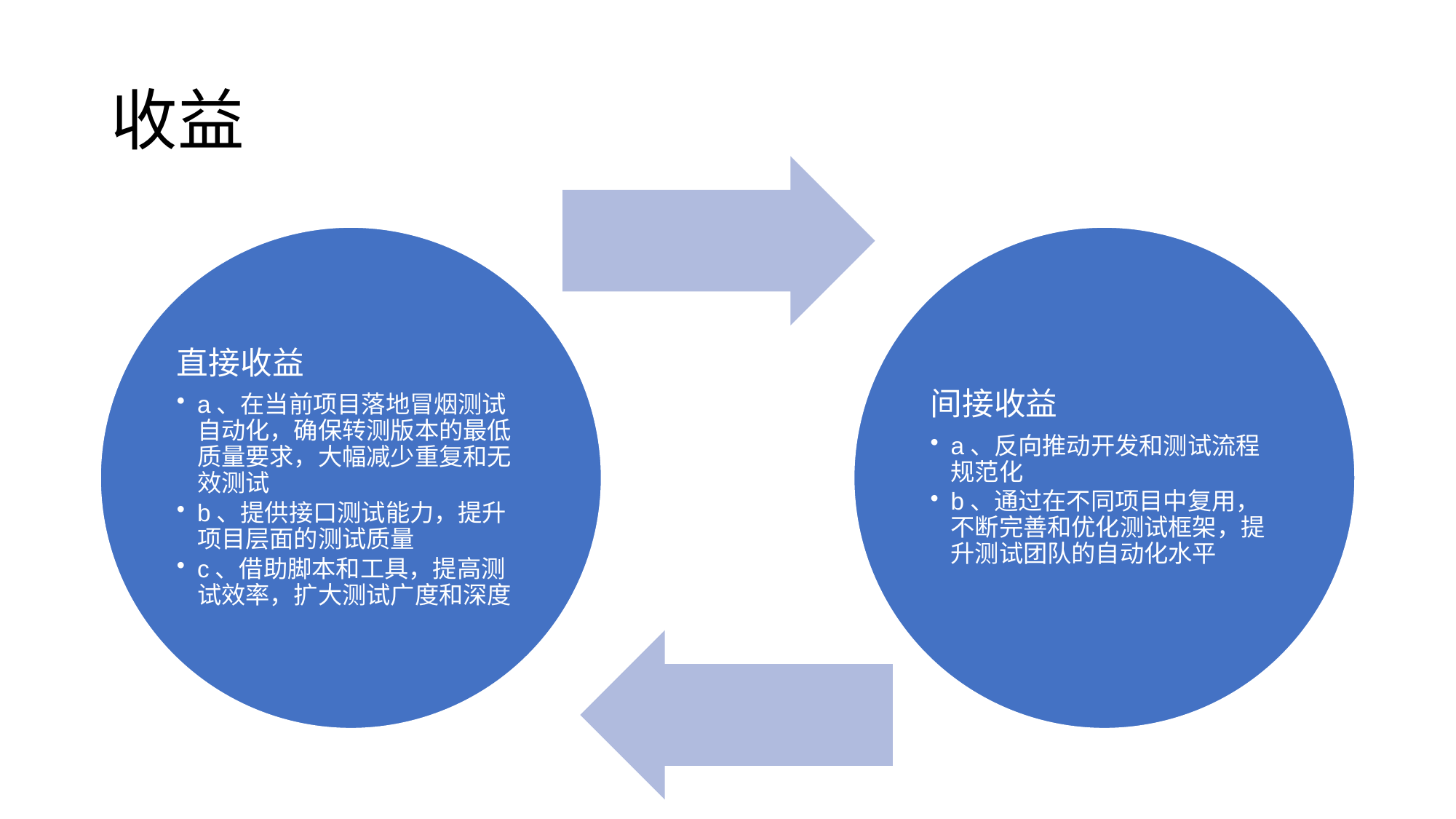

# 收益
直接收益
a、在当前项目落地冒烟测试自动化，确保转测版本的最低质量要求，大幅减少重复和无效测试
b、提供接口测试能力，提升项目层面的测试质量
c、借助脚本和工具，提高测试效率，扩大测试广度和深度

间接收益
a、反向推动开发和测试流程规范化
b、通过在不同项目中复用，不断完善和优化测试框架，提升测试团队的自动化水平